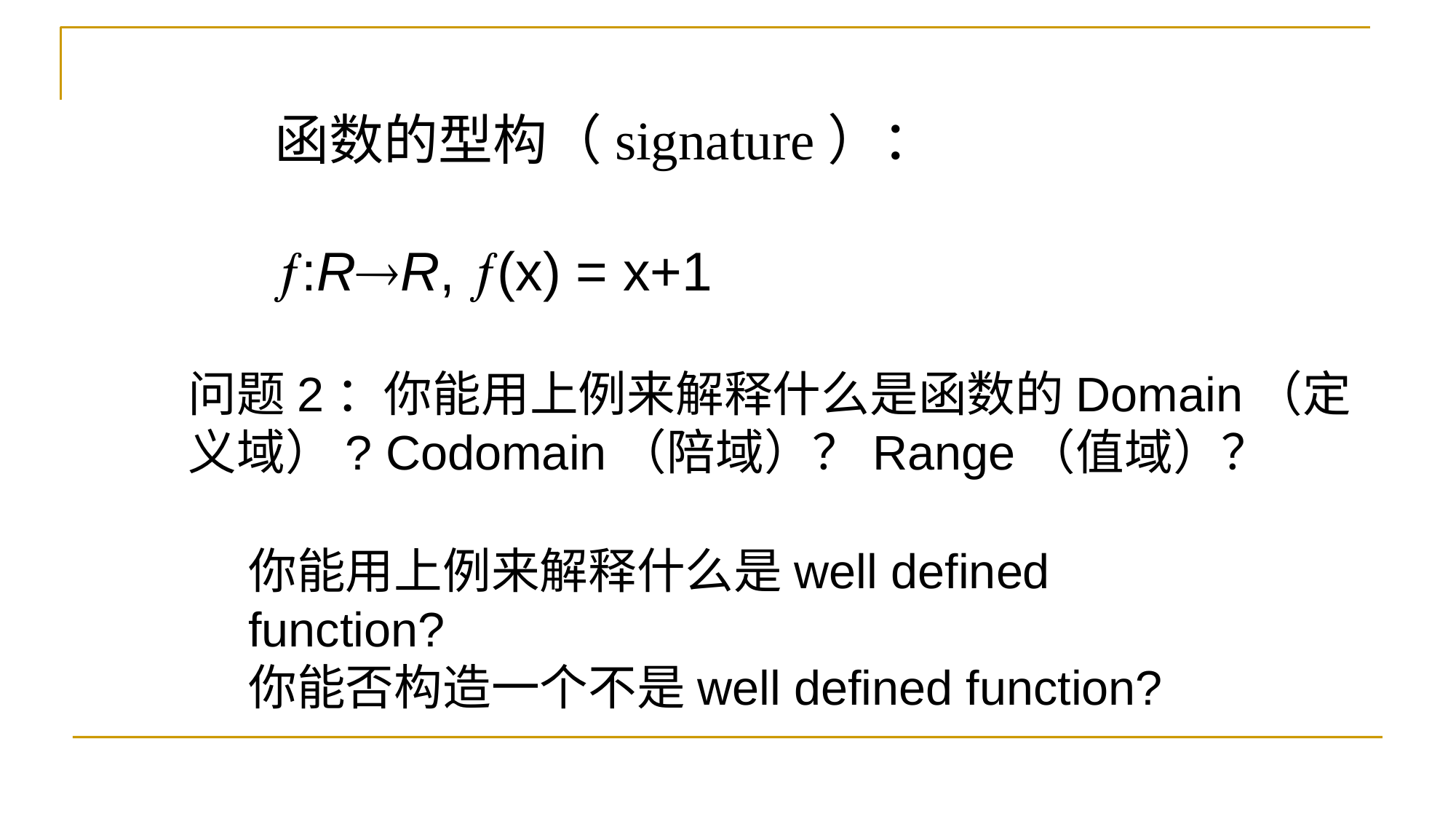

函数的型构（signature）：

ƒ:R→R, ƒ(x) = x+1
问题2：你能用上例来解释什么是函数的Domain（定义域）? Codomain（陪域）？Range（值域）？
你能用上例来解释什么是well defined function?
你能否构造一个不是well defined function?